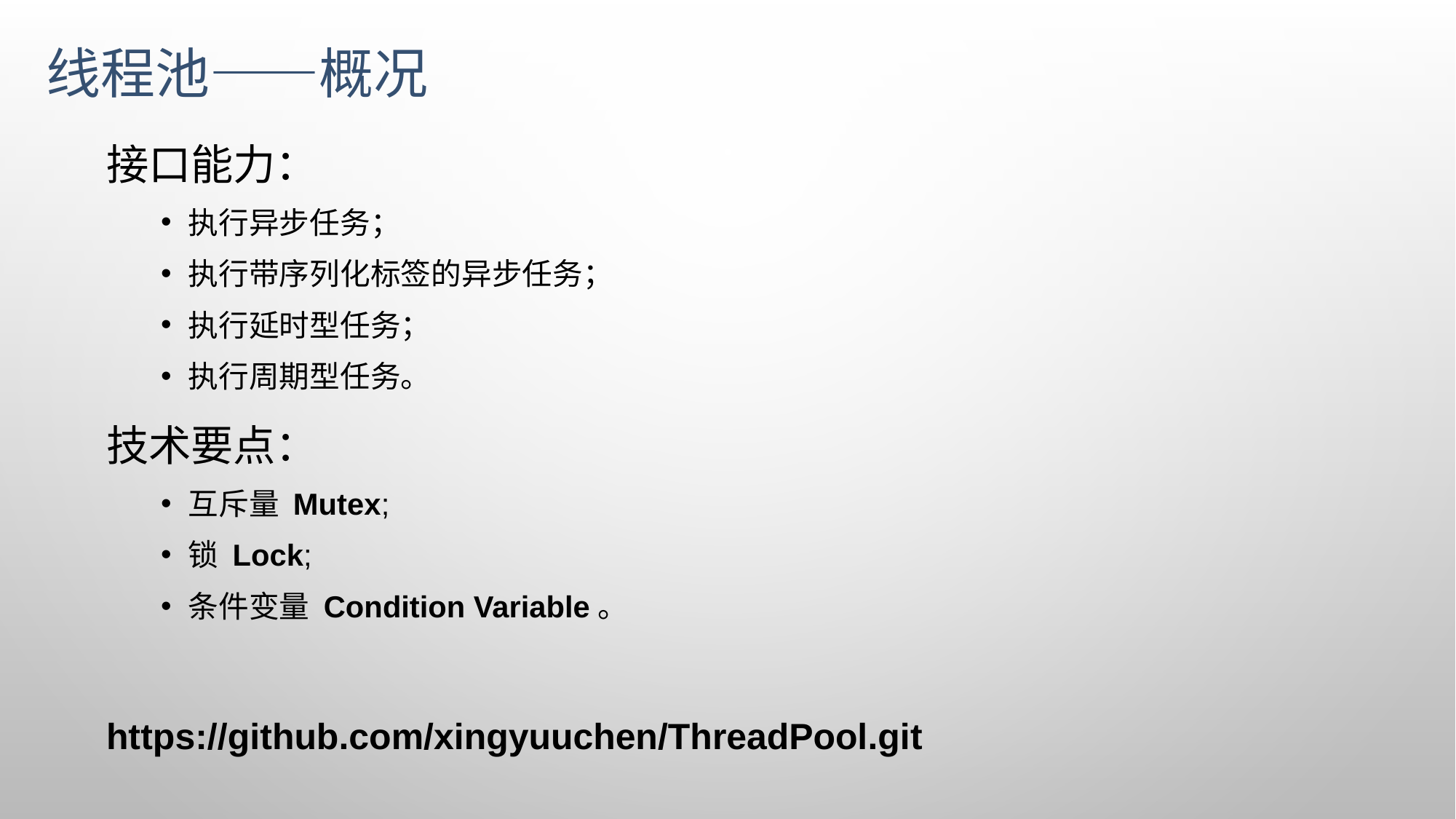

线程池——概况
接口能力：
执行异步任务；
执行带序列化标签的异步任务；
执行延时型任务；
执行周期型任务。
技术要点：
互斥量 Mutex;
锁 Lock;
条件变量 Condition Variable。

https://github.com/xingyuuchen/ThreadPool.git